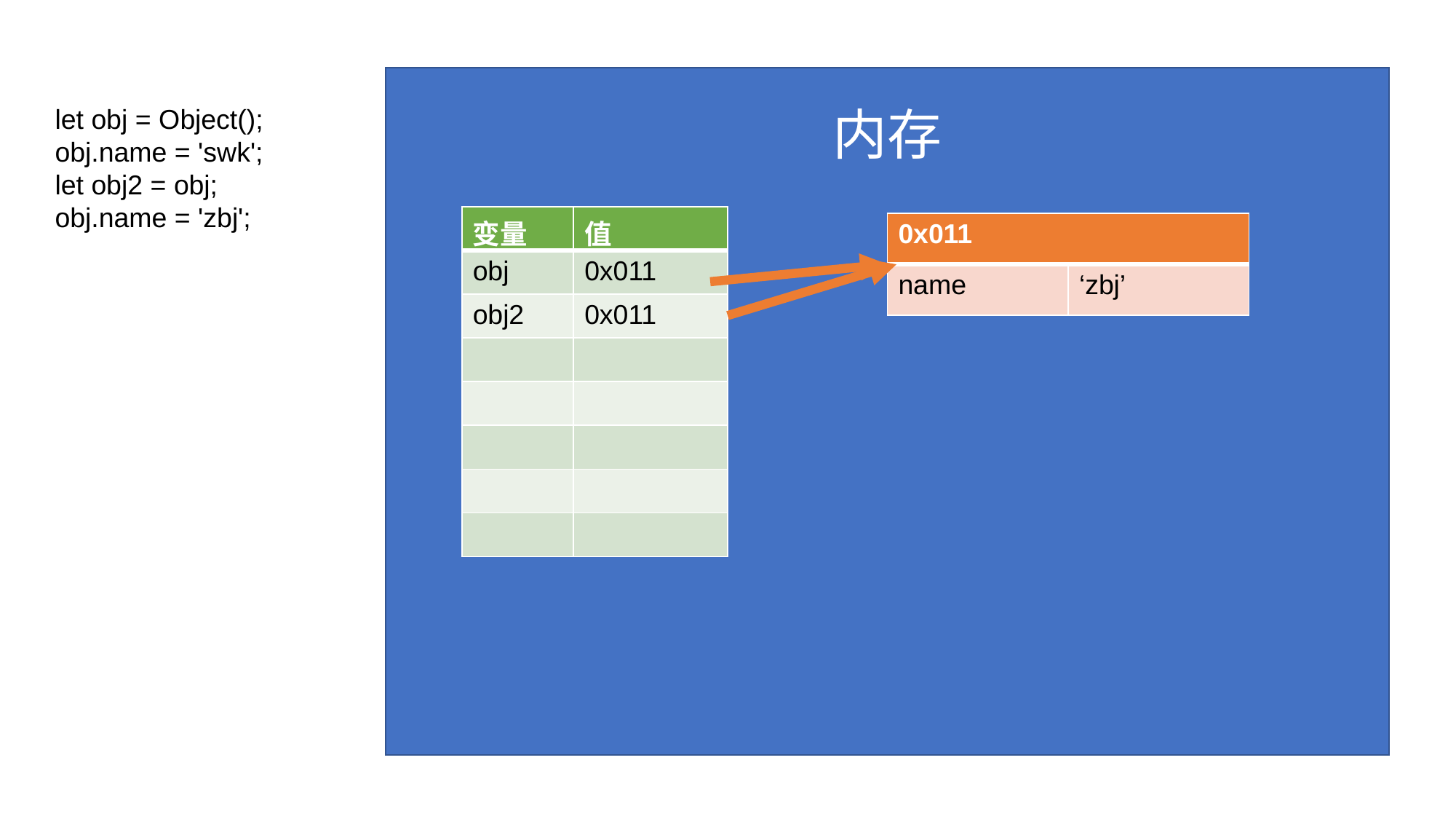

内存

let obj = Object();
obj.name = 'swk';
let obj2 = obj;
obj.name = 'zbj';

| 变量 | 值 |
| --- | --- |
| obj | 0x011 |
| obj2 | 0x011 |
|  |  |
|  |  |
|  |  |
|  |  |
|  |  |
| 0x011 |  |
| --- | --- |
| name | ‘zbj’ |